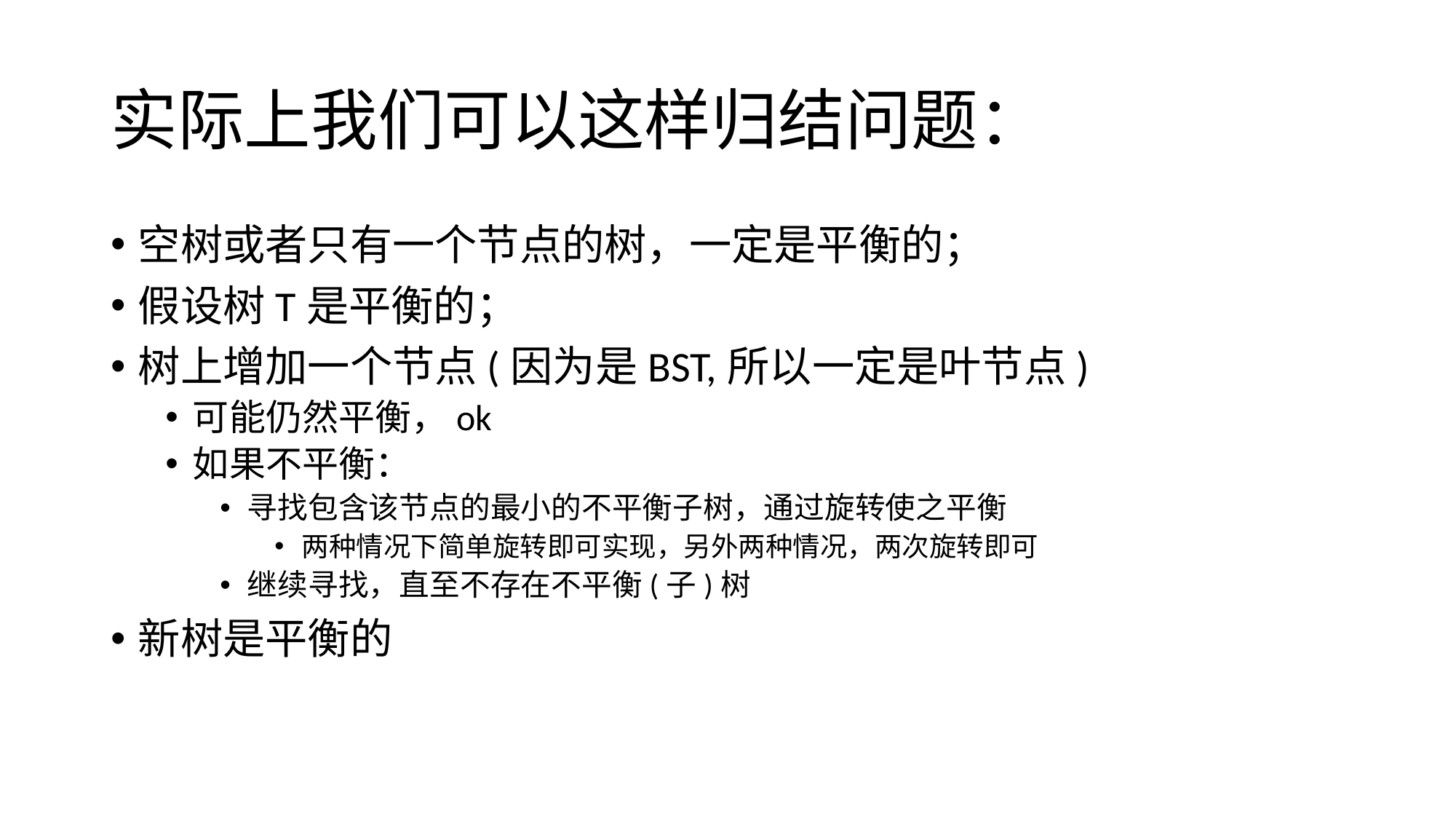

# 实际上我们可以这样归结问题：
空树或者只有一个节点的树，一定是平衡的；
假设树T是平衡的；
树上增加一个节点(因为是BST,所以一定是叶节点)
可能仍然平衡，ok
如果不平衡：
寻找包含该节点的最小的不平衡子树，通过旋转使之平衡
两种情况下简单旋转即可实现，另外两种情况，两次旋转即可
继续寻找，直至不存在不平衡(子)树
新树是平衡的